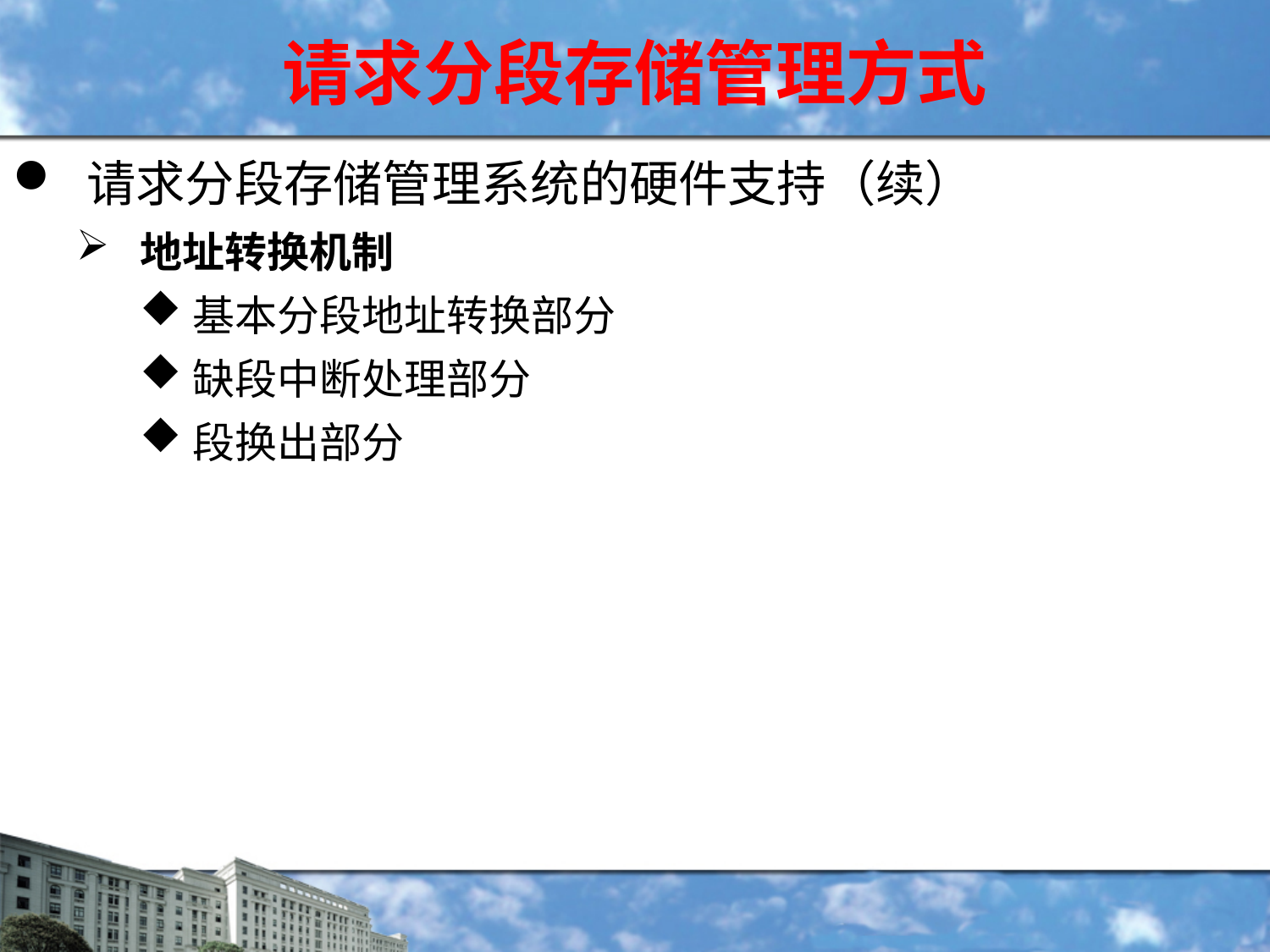

请求分段存储管理方式
请求分段存储管理系统的硬件支持（续）
地址转换机制
基本分段地址转换部分
缺段中断处理部分
段换出部分